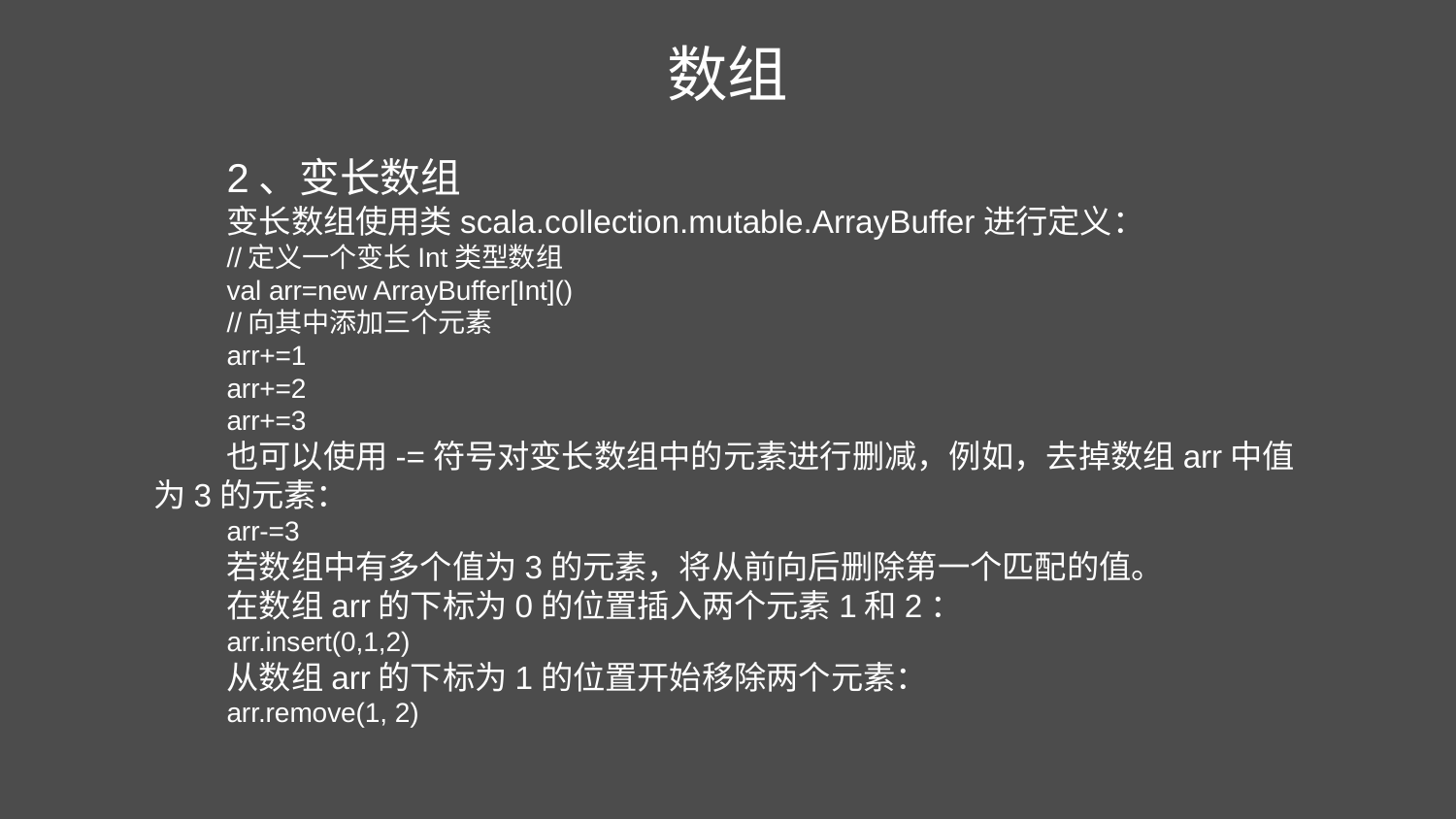

数组

2、变长数组
变长数组使用类scala.collection.mutable.ArrayBuffer进行定义：
//定义一个变长Int类型数组
val arr=new ArrayBuffer[Int]()
//向其中添加三个元素
arr+=1
arr+=2
arr+=3
也可以使用-=符号对变长数组中的元素进行删减，例如，去掉数组arr中值为3的元素：
arr-=3
若数组中有多个值为3的元素，将从前向后删除第一个匹配的值。
在数组arr的下标为0的位置插入两个元素1和2：
arr.insert(0,1,2)
从数组arr的下标为1的位置开始移除两个元素：
arr.remove(1, 2)